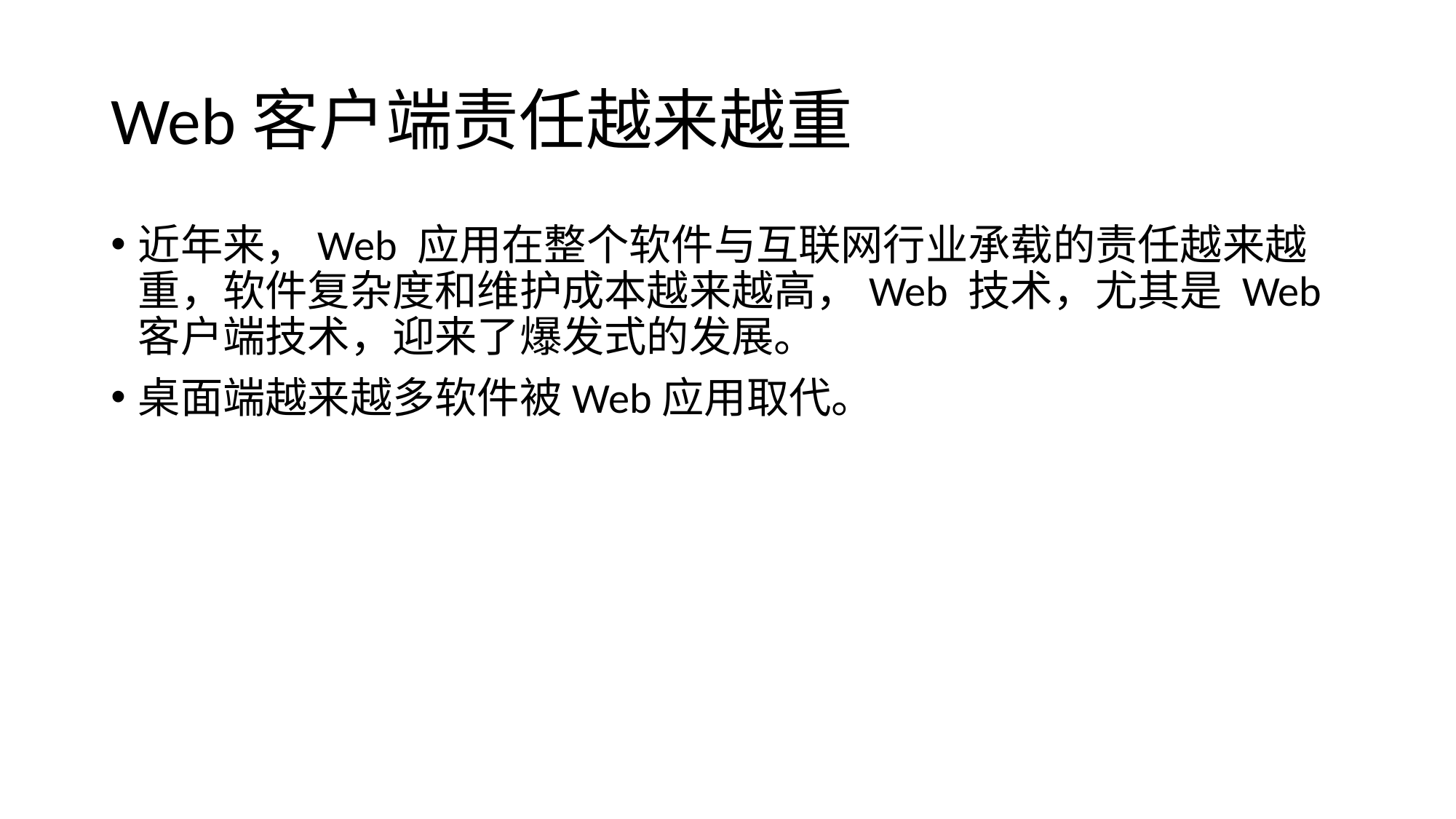

# Web客户端责任越来越重
近年来，Web 应用在整个软件与互联网行业承载的责任越来越重，软件复杂度和维护成本越来越高，Web 技术，尤其是 Web 客户端技术，迎来了爆发式的发展。
桌面端越来越多软件被Web应用取代。